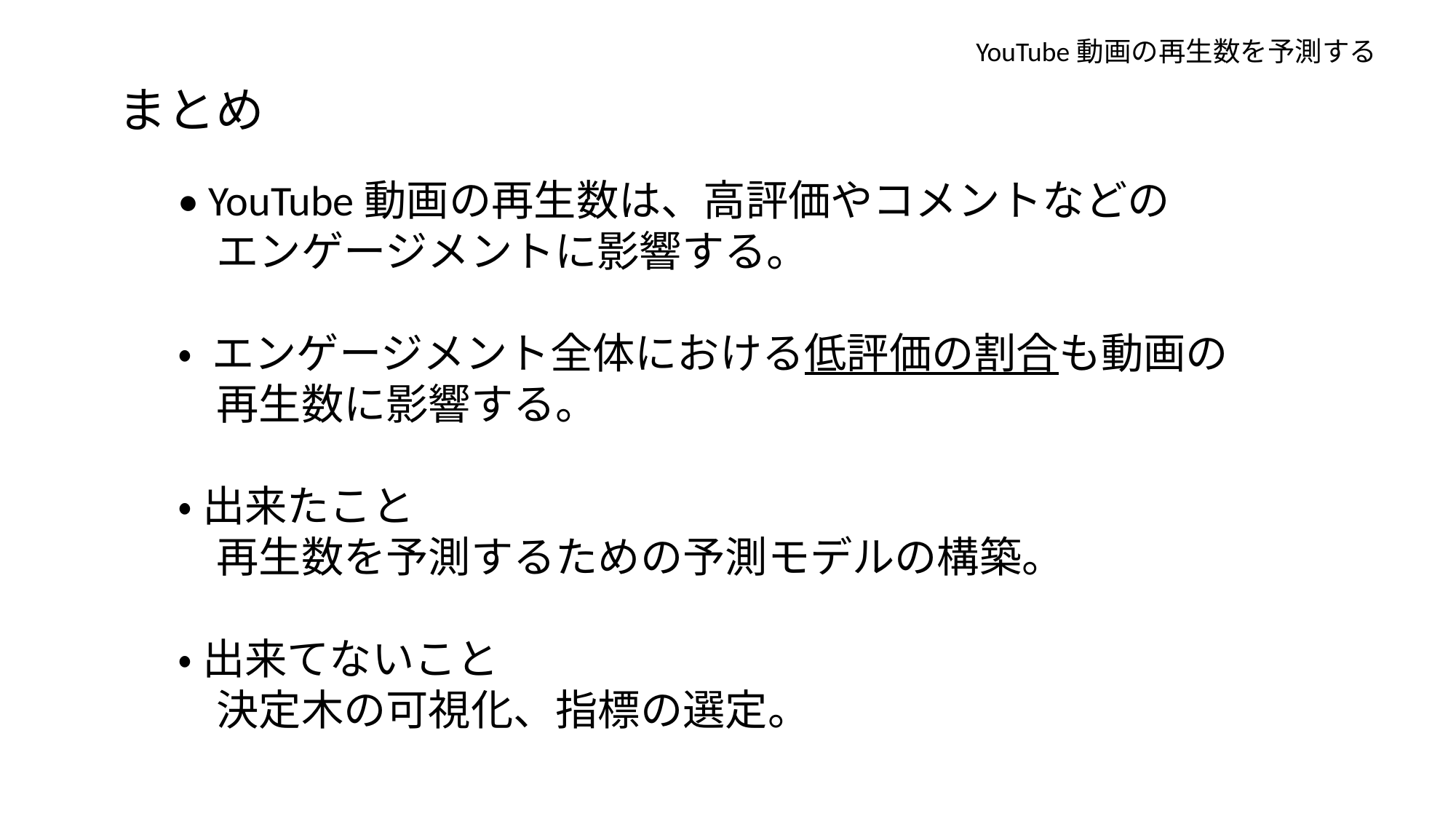

YouTube動画の再生数を予測する
まとめ
• YouTube動画の再生数は、高評価やコメントなどの
   エンゲージメントに影響する。

• エンゲージメント全体における低評価の割合も動画の
   再生数に影響する。

•出来たこと
   再生数を予測するための予測モデルの構築。

•出来てないこと
   決定木の可視化、指標の選定。